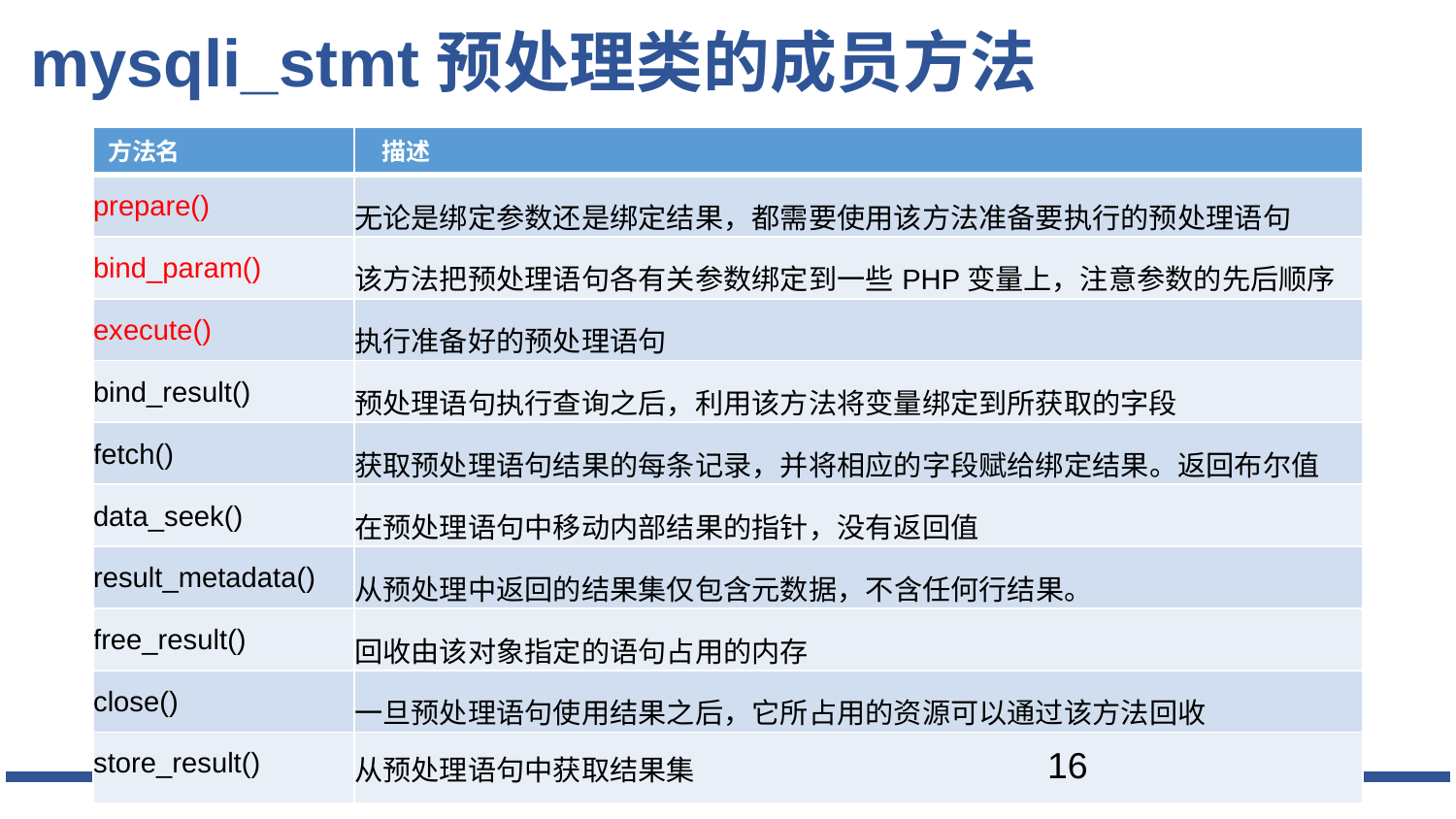

# mysqli_stmt预处理类的成员方法
| 方法名 | 描述 |
| --- | --- |
| prepare() | 无论是绑定参数还是绑定结果，都需要使用该方法准备要执行的预处理语句 |
| bind\_param() | 该方法把预处理语句各有关参数绑定到一些PHP变量上，注意参数的先后顺序 |
| execute() | 执行准备好的预处理语句 |
| bind\_result() | 预处理语句执行查询之后，利用该方法将变量绑定到所获取的字段 |
| fetch() | 获取预处理语句结果的每条记录，并将相应的字段赋给绑定结果。返回布尔值 |
| data\_seek() | 在预处理语句中移动内部结果的指针，没有返回值 |
| result\_metadata() | 从预处理中返回的结果集仅包含元数据，不含任何行结果。 |
| free\_result() | 回收由该对象指定的语句占用的内存 |
| close() | 一旦预处理语句使用结果之后，它所占用的资源可以通过该方法回收 |
| store\_result() | 从预处理语句中获取结果集 |
16